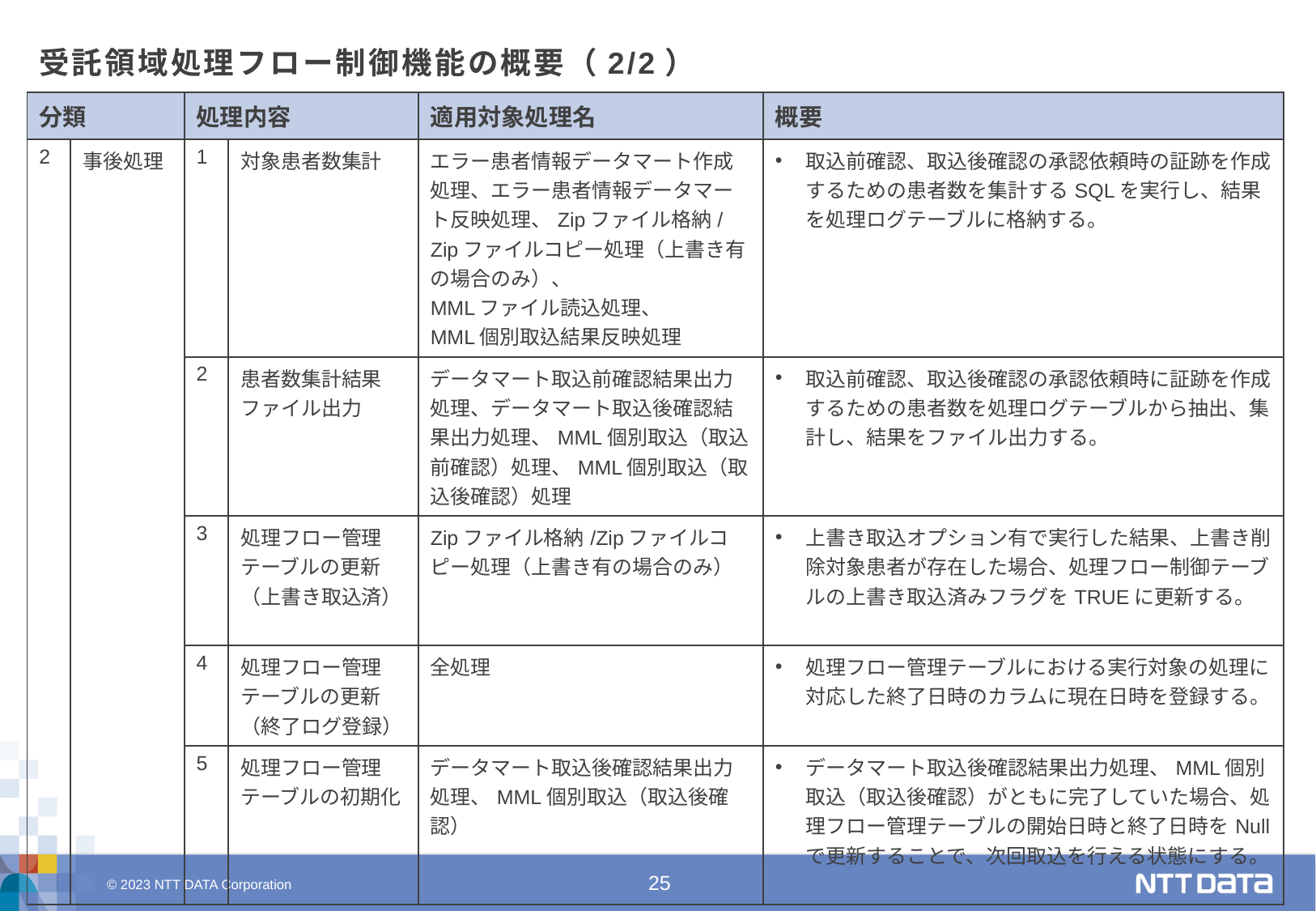

# 受託領域処理フロー制御機能の概要（2/2）
| 分類 |  | 処理内容 |  | 適用対象処理名 | 概要 |
| --- | --- | --- | --- | --- | --- |
| 2 | 事後処理 | 1 | 対象患者数集計 | エラー患者情報データマート作成処理、エラー患者情報データマート反映処理、Zipファイル格納/Zipファイルコピー処理（上書き有の場合のみ）、 MMLファイル読込処理、 MML個別取込結果反映処理 | 取込前確認、取込後確認の承認依頼時の証跡を作成するための患者数を集計するSQLを実行し、結果を処理ログテーブルに格納する。 |
|  |  | 2 | 患者数集計結果ファイル出力 | データマート取込前確認結果出力処理、データマート取込後確認結果出力処理、MML個別取込（取込前確認）処理、MML個別取込（取込後確認）処理 | 取込前確認、取込後確認の承認依頼時に証跡を作成するための患者数を処理ログテーブルから抽出、集計し、結果をファイル出力する。 |
|  |  | 3 | 処理フロー管理 テーブルの更新 （上書き取込済） | Zipファイル格納/Zipファイルコピー処理（上書き有の場合のみ） | 上書き取込オプション有で実行した結果、上書き削除対象患者が存在した場合、処理フロー制御テーブルの上書き取込済みフラグをTRUEに更新する。 |
|  |  | 4 | 処理フロー管理 テーブルの更新 （終了ログ登録） | 全処理 | 処理フロー管理テーブルにおける実行対象の処理に対応した終了日時のカラムに現在日時を登録する。 |
|  |  | 5 | 処理フロー管理 テーブルの初期化 | データマート取込後確認結果出力処理、MML個別取込（取込後確認） | データマート取込後確認結果出力処理、MML個別取込（取込後確認）がともに完了していた場合、処理フロー管理テーブルの開始日時と終了日時をNullで更新することで、次回取込を行える状態にする。 |